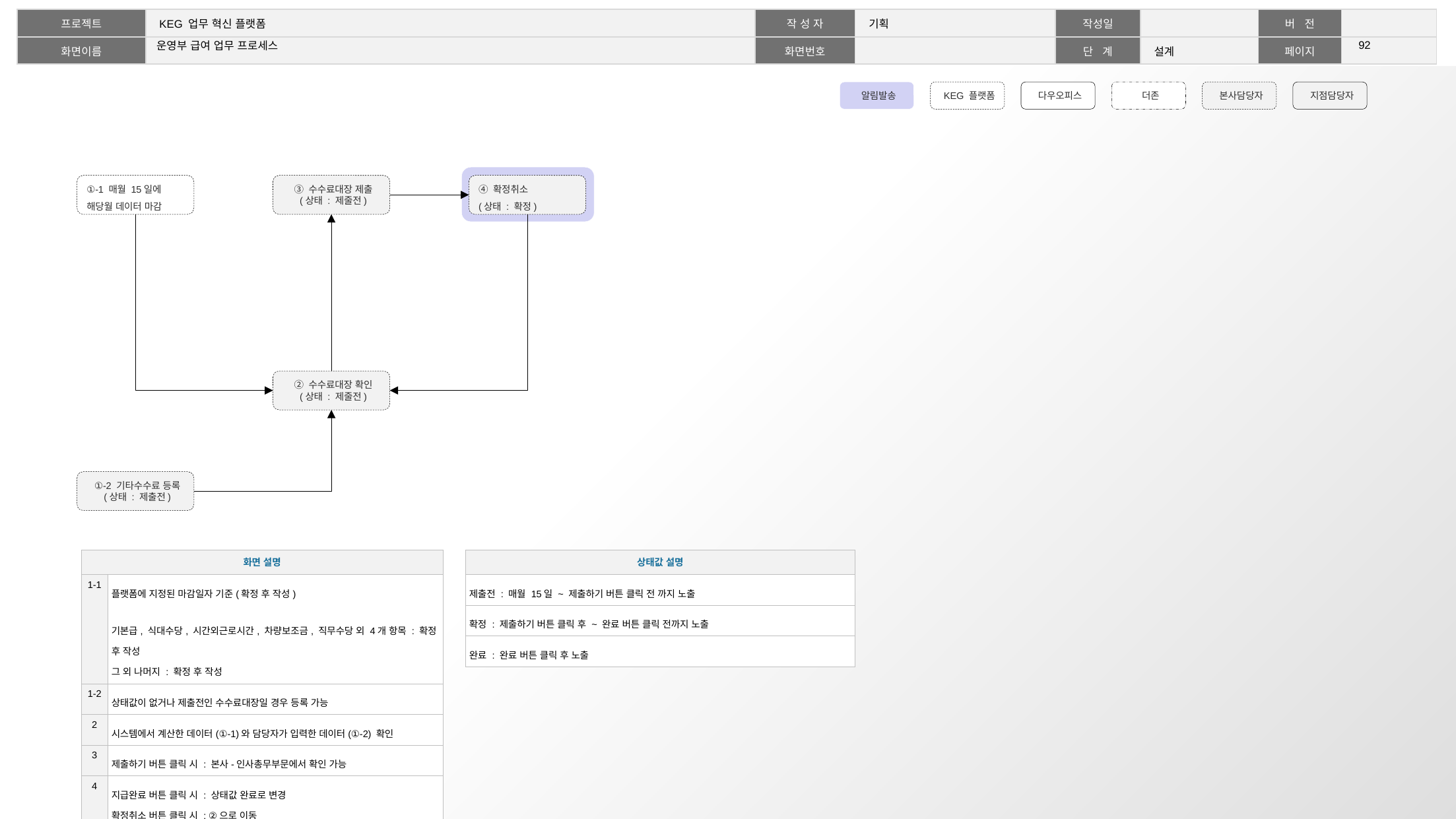

92

# 운영부 급여 업무 프로세스
알림발송
KEG 플랫폼
다우오피스
더존
본사담당자
지점담당자

①-1 매월 15일에 해당월 데이터 마감
③ 수수료대장 제출
(상태 : 제줄전)
④ 확정취소
(상태 : 확정)
② 수수료대장 확인
(상태 : 제줄전)
①-2 기타수수료 등록
(상태 : 제출전)
| 화면 설명 |  |
| --- | --- |
| 1-1 | 플랫폼에 지정된 마감일자 기준(확정 후 작성) 기본급, 식대수당, 시간외근로시간, 차량보조금, 직무수당 외 4개 항목 : 확정 후 작성 그 외 나머지 : 확정 후 작성 |
| 1-2 | 상태값이 없거나 제출전인 수수료대장일 경우 등록 가능 |
| 2 | 시스템에서 계산한 데이터(①-1)와 담당자가 입력한 데이터(①-2) 확인 |
| 3 | 제출하기 버튼 클릭 시 : 본사-인사총무부문에서 확인 가능 |
| 4 | 지급완료 버튼 클릭 시 : 상태값 완료로 변경 확정취소 버튼 클릭 시 : ②으로 이동 |
| 상태값 설명 |
| --- |
| 제출전 : 매월 15일 ~ 제출하기 버튼 클릭 전 까지 노출 |
| 확정 : 제출하기 버튼 클릭 후 ~ 완료 버튼 클릭 전까지 노출 |
| 완료 : 완료 버튼 클릭 후 노출 |